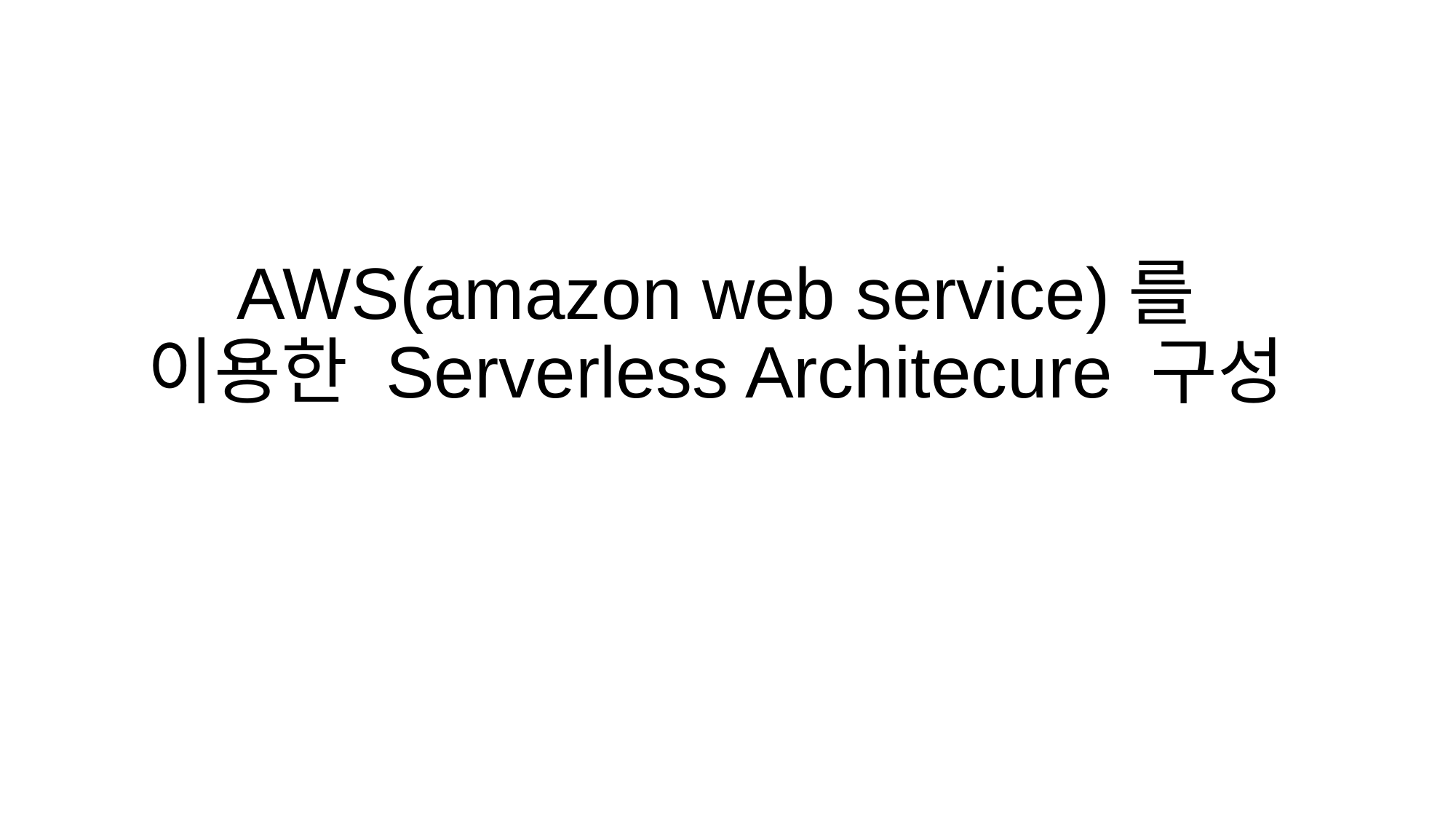

# AWS(amazon web service)를 이용한 Serverless Architecure 구성